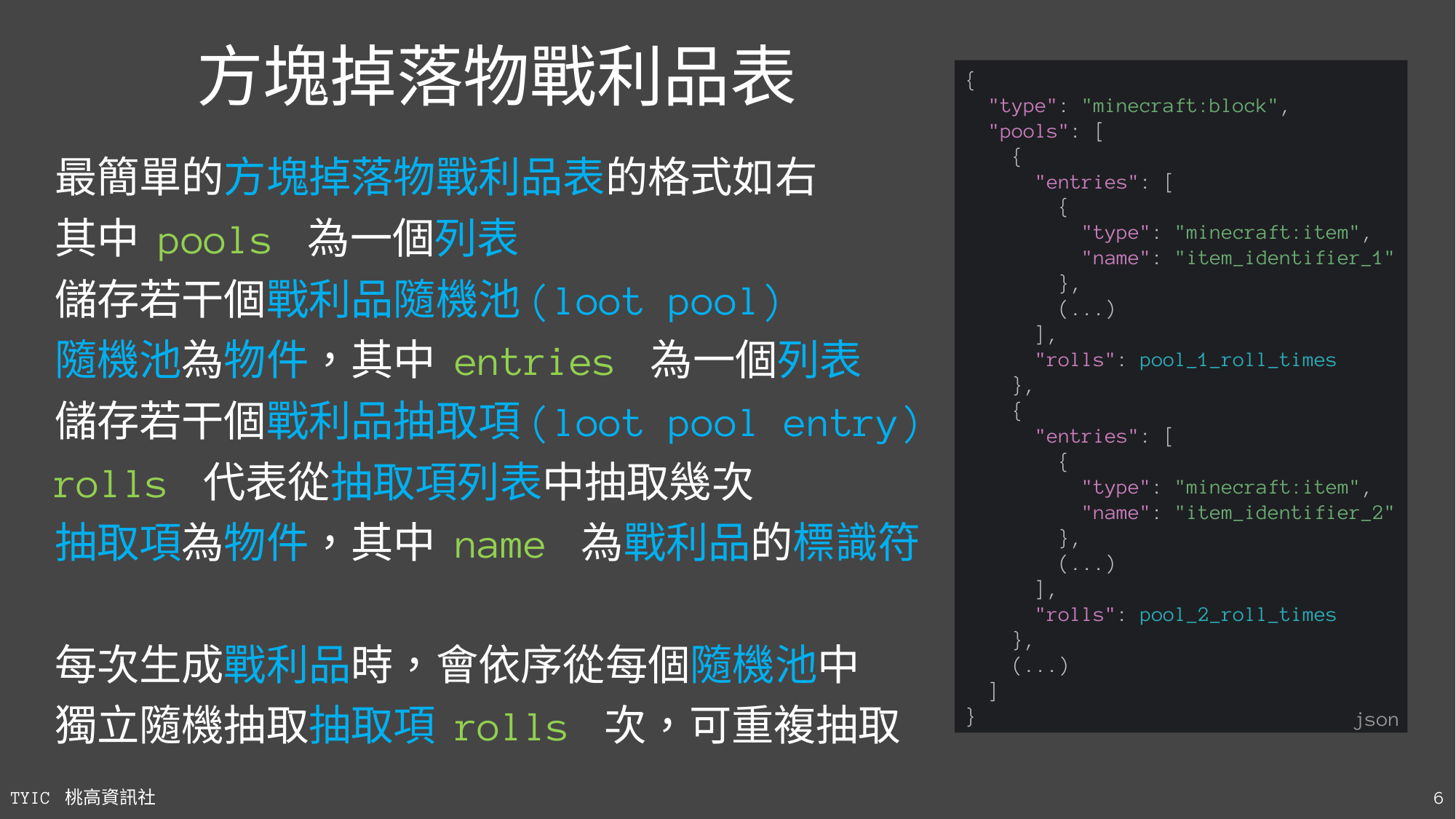

# 方塊掉落物戰利品表
{
  "type": "minecraft:block",
  "pools": [
    {
      "entries": [
        {
          "type": "minecraft:item",
          "name": "item_identifier_1"
        },
        (...)
      ],
      "rolls": pool_1_roll_times
    },
    {
      "entries": [
        {
          "type": "minecraft:item",
          "name": "item_identifier_2"
        },
        (...)
      ],
      "rolls": pool_2_roll_times
    },
    (...)
  ]
}
json
最簡單的方塊掉落物戰利品表的格式如右
其中 pools 為一個列表
儲存若干個戰利品隨機池(loot pool)
隨機池為物件，其中 entries 為一個列表
儲存若干個戰利品抽取項(loot pool entry)
rolls 代表從抽取項列表中抽取幾次
抽取項為物件，其中 name 為戰利品的標識符

每次生成戰利品時，會依序從每個隨機池中
獨立隨機抽取抽取項 rolls 次，可重複抽取